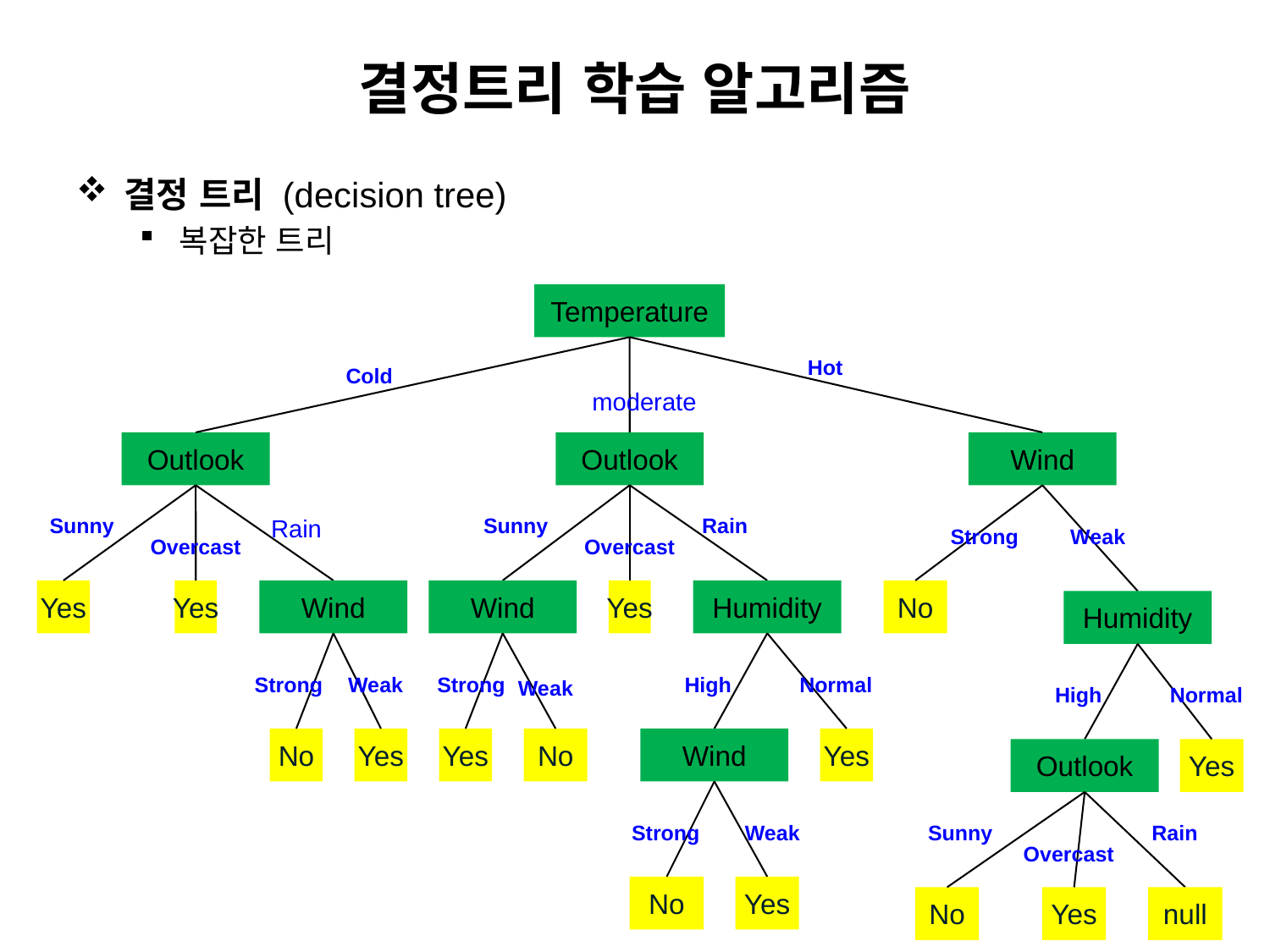

# 결정트리 학습 알고리즘
결정 트리 (decision tree)
복잡한 트리
Temperature
Hot
Cold
moderate
Outlook
Outlook
Wind
Sunny
Rain
Sunny
Rain
Strong
Weak
Overcast
Overcast
Yes
Yes
Wind
Wind
Yes
Humidity
No
Humidity
Strong
Weak
Strong
High
Normal
Weak
High
Normal
No
Yes
Yes
No
Wind
Yes
Outlook
Yes
Strong
Weak
Sunny
Rain
Overcast
No
Yes
No
Yes
null